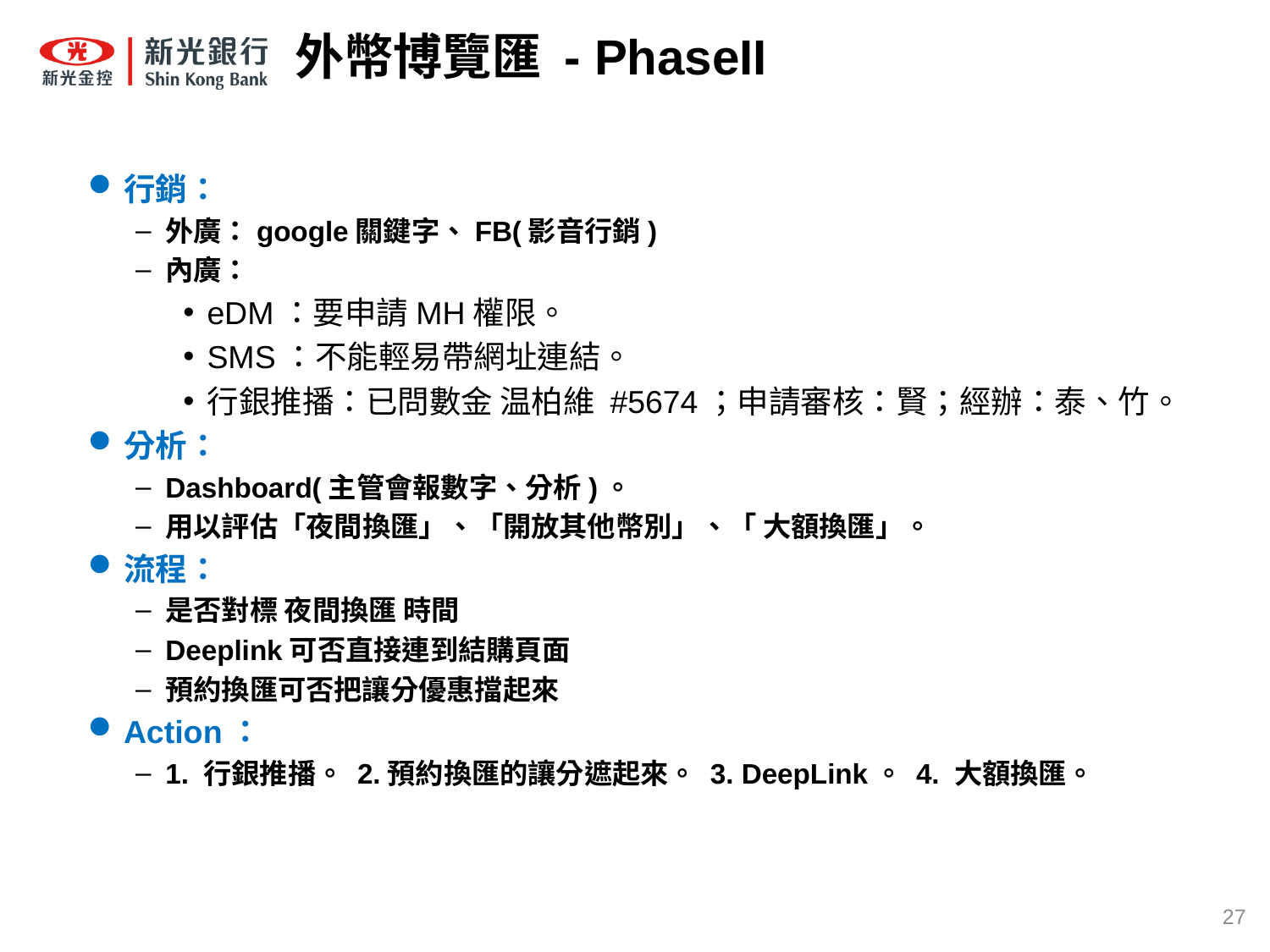

# 外幣博覽匯 - PhaseII
行銷：
外廣：google關鍵字、FB(影音行銷)
內廣：
eDM：要申請MH權限。
SMS：不能輕易帶網址連結。
行銀推播：已問數金 温柏維 #5674；申請審核：賢；經辦：泰、竹。
分析：
Dashboard(主管會報數字、分析)。
用以評估「夜間換匯」、「開放其他幣別」、「 大額換匯」。
流程：
是否對標 夜間換匯 時間
Deeplink可否直接連到結購頁面
預約換匯可否把讓分優惠擋起來
Action：
1. 行銀推播。 2.預約換匯的讓分遮起來。 3. DeepLink。 4. 大額換匯。

27